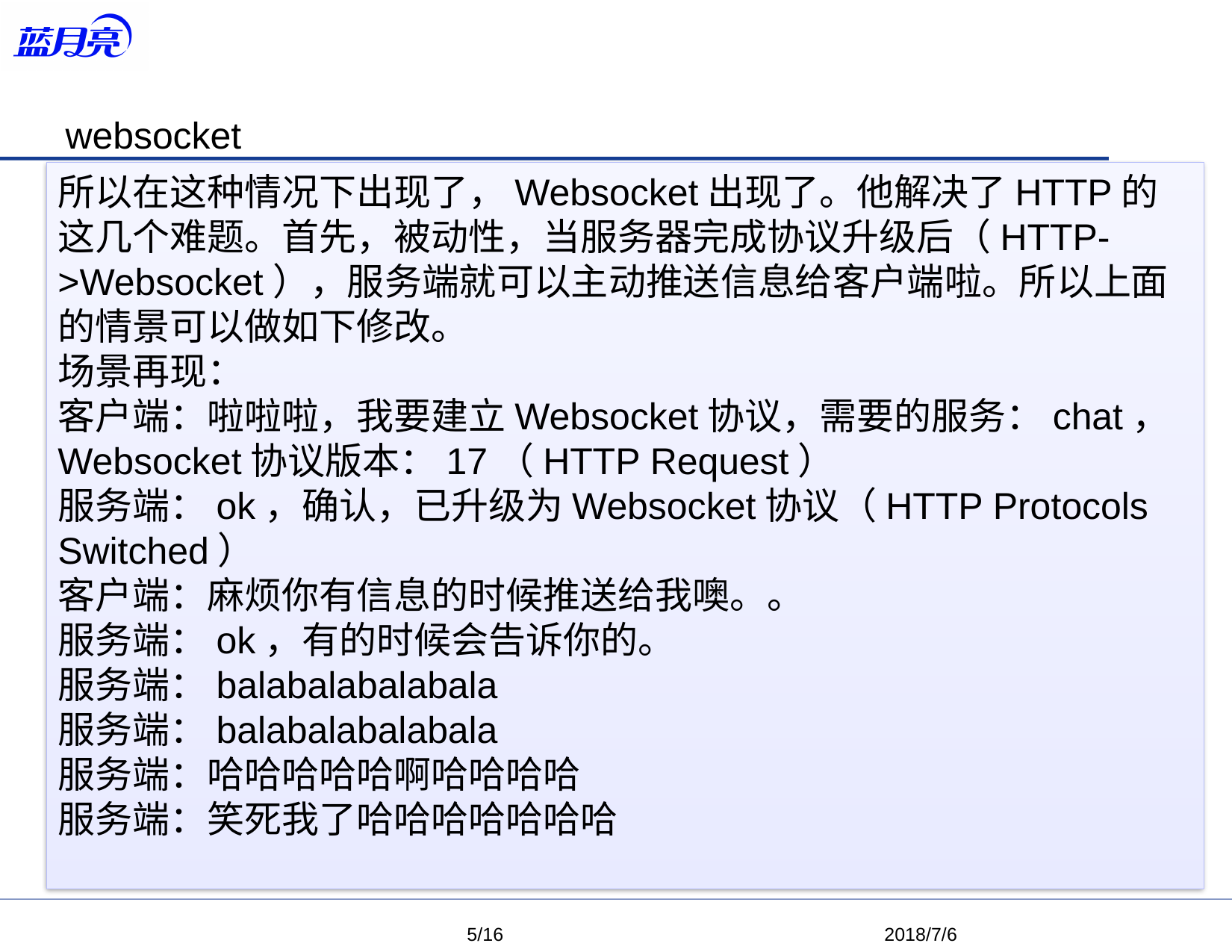

websocket
所以在这种情况下出现了，Websocket出现了。他解决了HTTP的这几个难题。首先，被动性，当服务器完成协议升级后（HTTP->Websocket），服务端就可以主动推送信息给客户端啦。所以上面的情景可以做如下修改。
场景再现：
客户端：啦啦啦，我要建立Websocket协议，需要的服务：chat，Websocket协议版本：17（HTTP Request）
服务端：ok，确认，已升级为Websocket协议（HTTP Protocols Switched）
客户端：麻烦你有信息的时候推送给我噢。。
服务端：ok，有的时候会告诉你的。
服务端：balabalabalabala
服务端：balabalabalabala
服务端：哈哈哈哈哈啊哈哈哈哈
服务端：笑死我了哈哈哈哈哈哈哈

 5/16
  2018/7/6